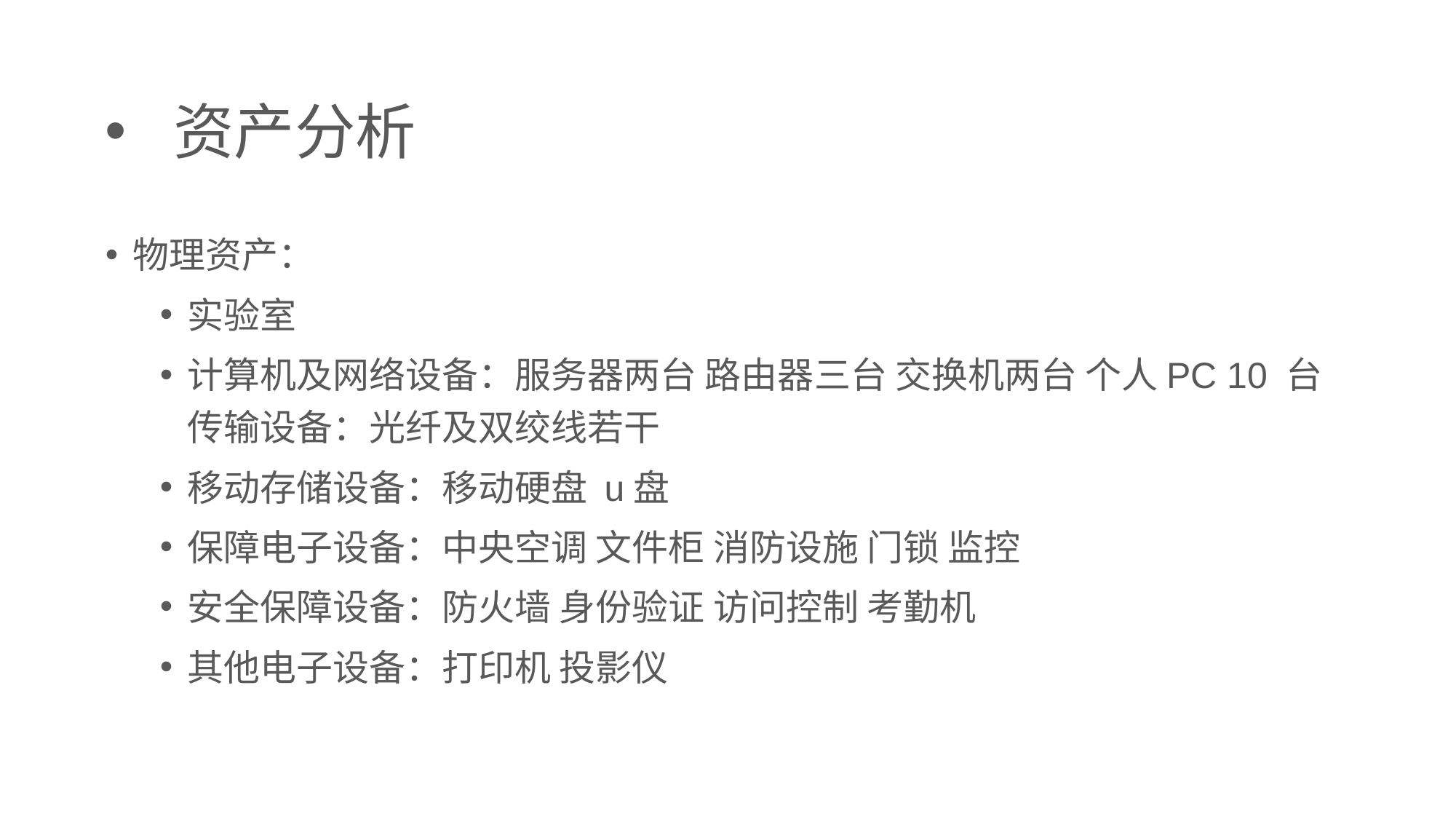

# 资产分析
物理资产：
实验室
计算机及网络设备：服务器两台 路由器三台 交换机两台 个人PC 10 台传输设备：光纤及双绞线若干
移动存储设备：移动硬盘 u盘
保障电子设备：中央空调 文件柜 消防设施 门锁 监控
安全保障设备：防火墙 身份验证 访问控制 考勤机
其他电子设备：打印机 投影仪